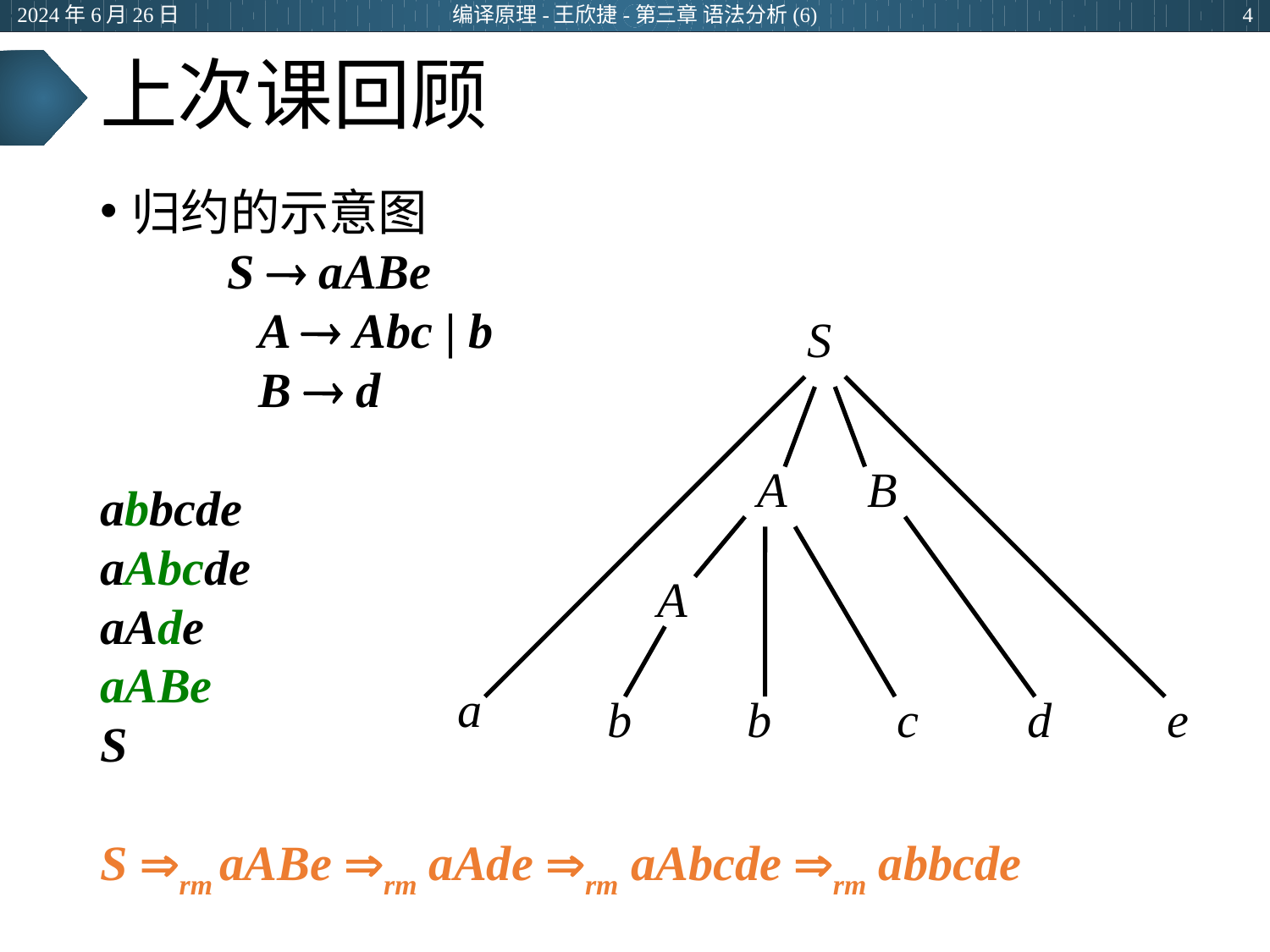

2024年6月26日
编译原理-王欣捷-第三章 语法分析(6)
4
# 上次课回顾
归约的示意图
	S → aABe
		A → Abc | b
		B → d

abbcde
aAbcde
aAde
aABe
S

S ⇒rm aABe ⇒rm aAde ⇒rm aAbcde ⇒rm abbcde
S

A
B

A

a
b
b
c
d
e